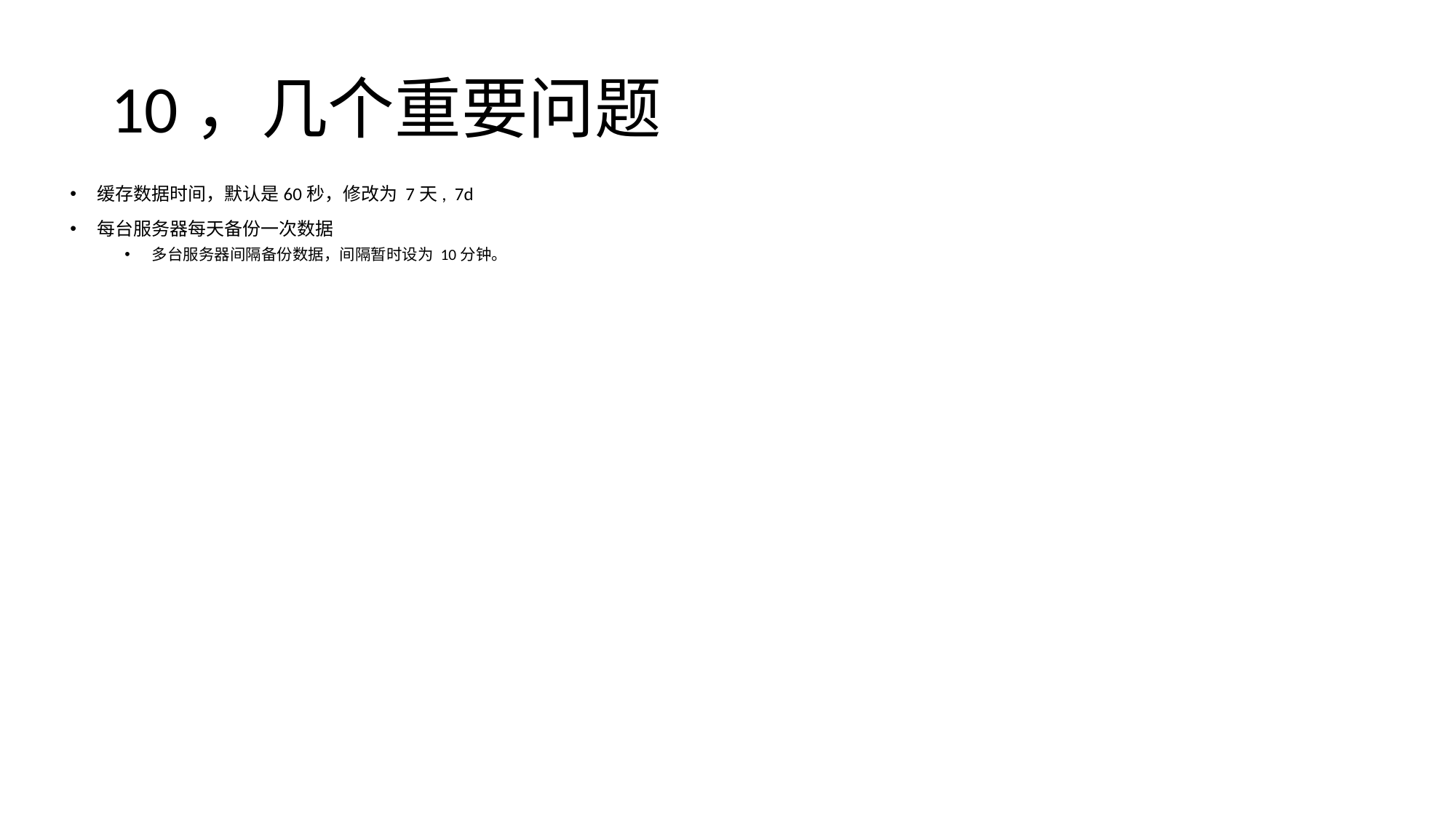

# 10，几个重要问题
缓存数据时间，默认是60秒，修改为 7天,  7d
每台服务器每天备份一次数据
多台服务器间隔备份数据，间隔暂时设为 10分钟。